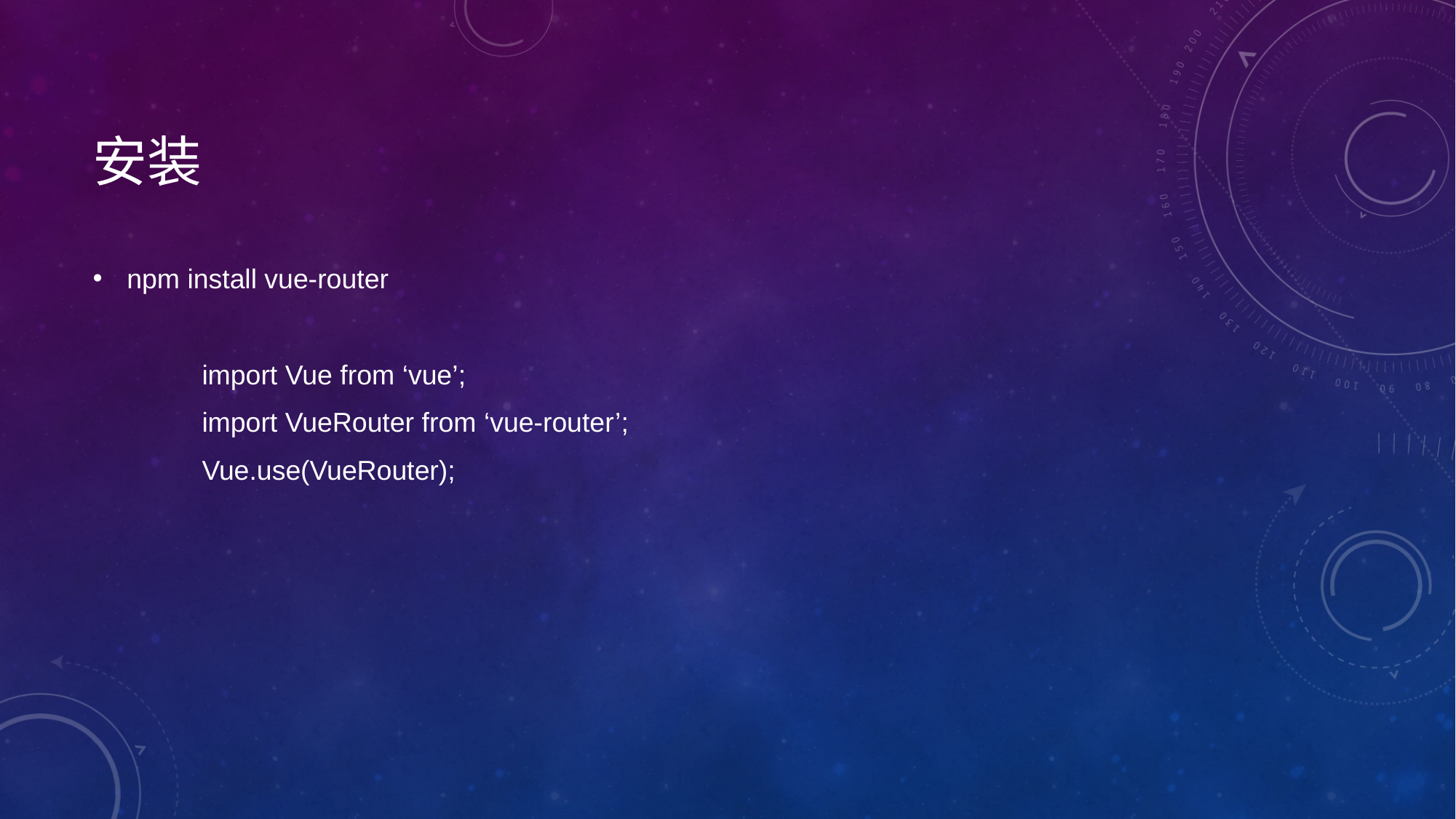

# 安装
npm install vue-router

	import Vue from ‘vue’;
	import VueRouter from ‘vue-router’;
	Vue.use(VueRouter);